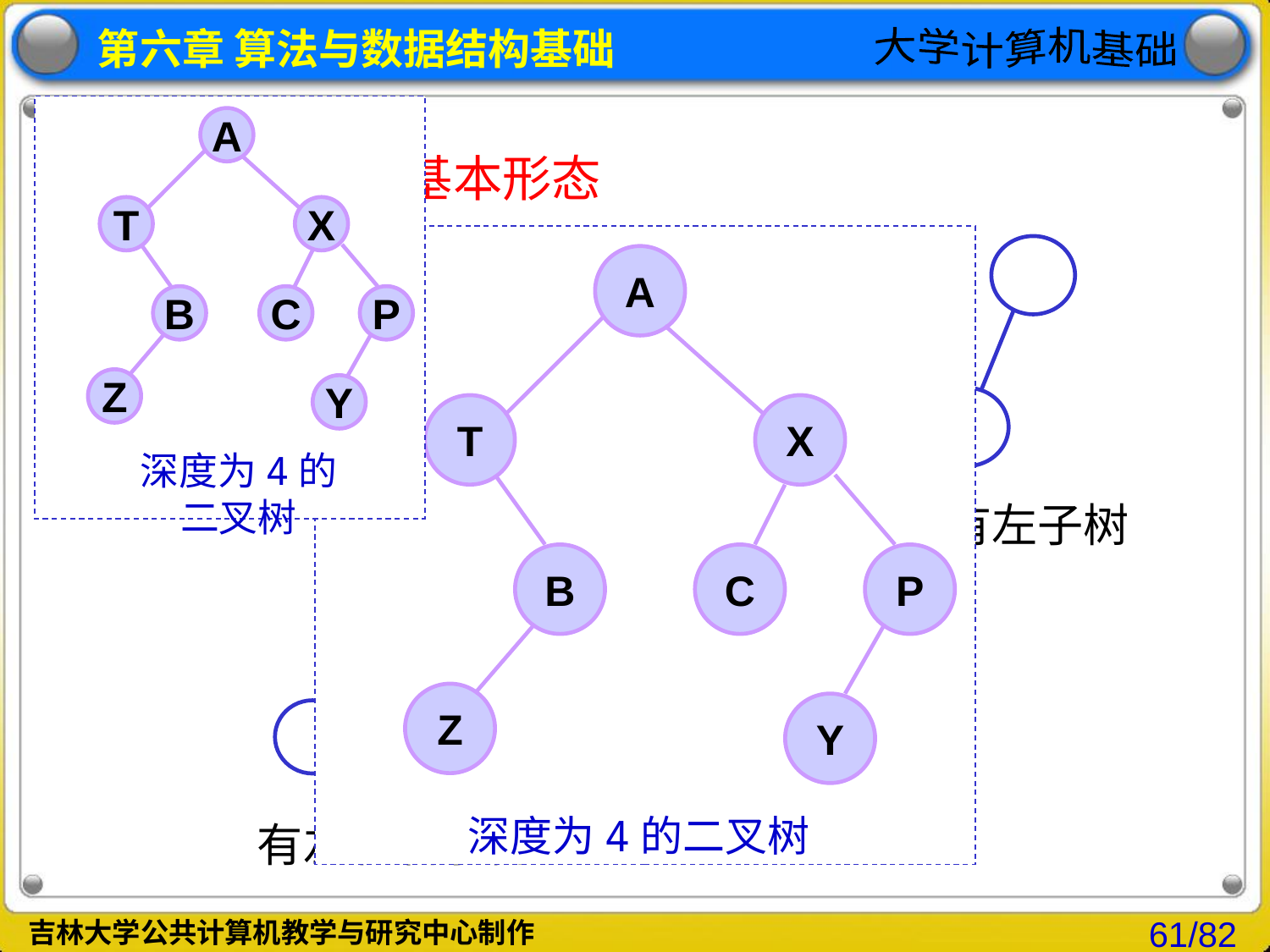

A

T
X

B
C
P

Z
Y
深度为4的二叉树
# 二叉树有五种基本形态

A

T
X

B
C
P

Z
Y
深度为4的二叉树

只有左子树

 空二叉树

只有根结点

只有右子树

有左和右子树
61/82